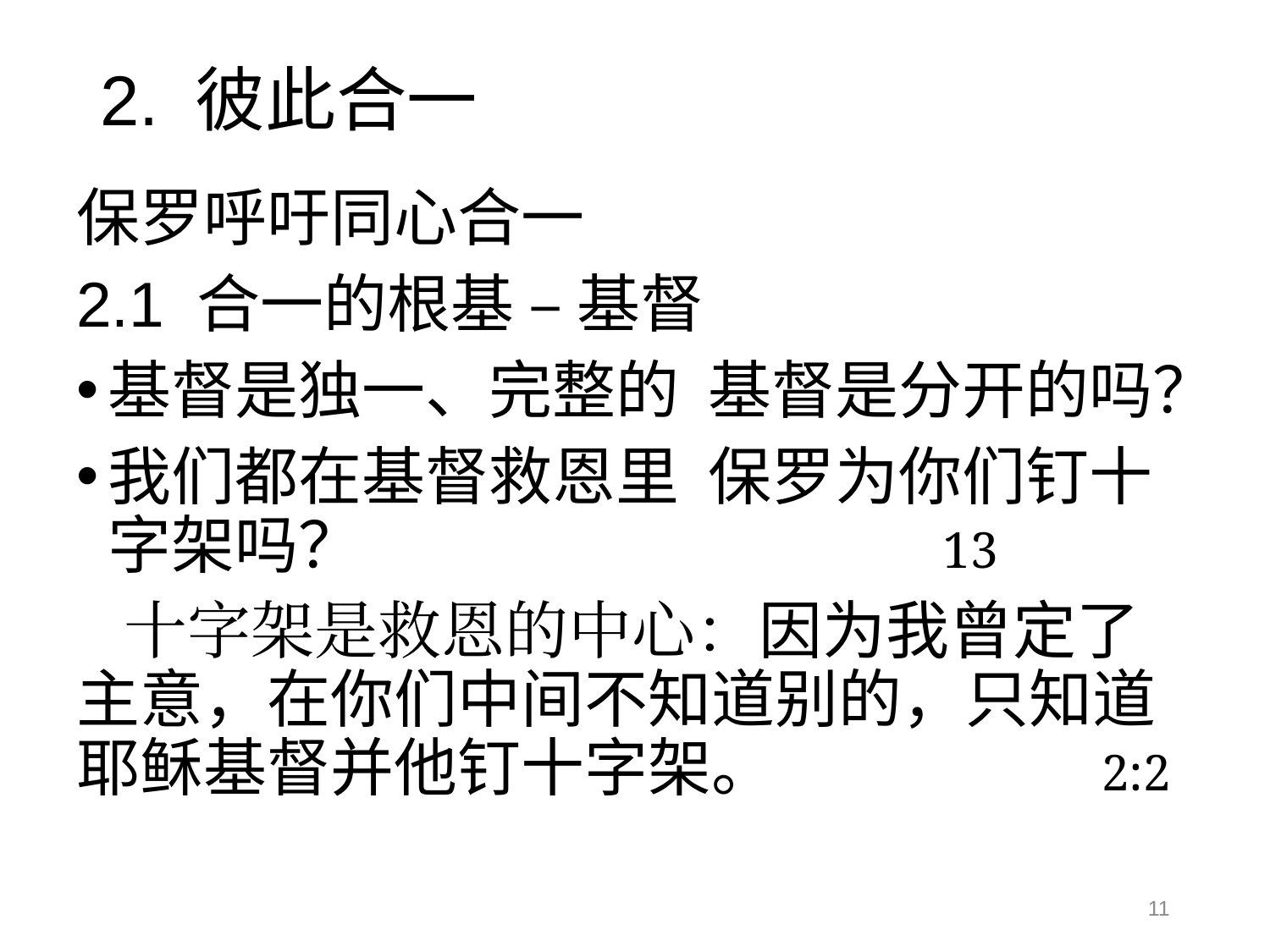

# 2. 彼此合一
保罗呼吁同心合一
2.1 合一的根基 – 基督
基督是独一、完整的  基督是分开的吗？
我们都在基督救恩里  保罗为你们钉十字架吗？           	                      13
  十字架是救恩的中心：因为我曾定了主意，在你们中间不知道别的，只知道耶稣基督并他钉十字架。                      2:2

11